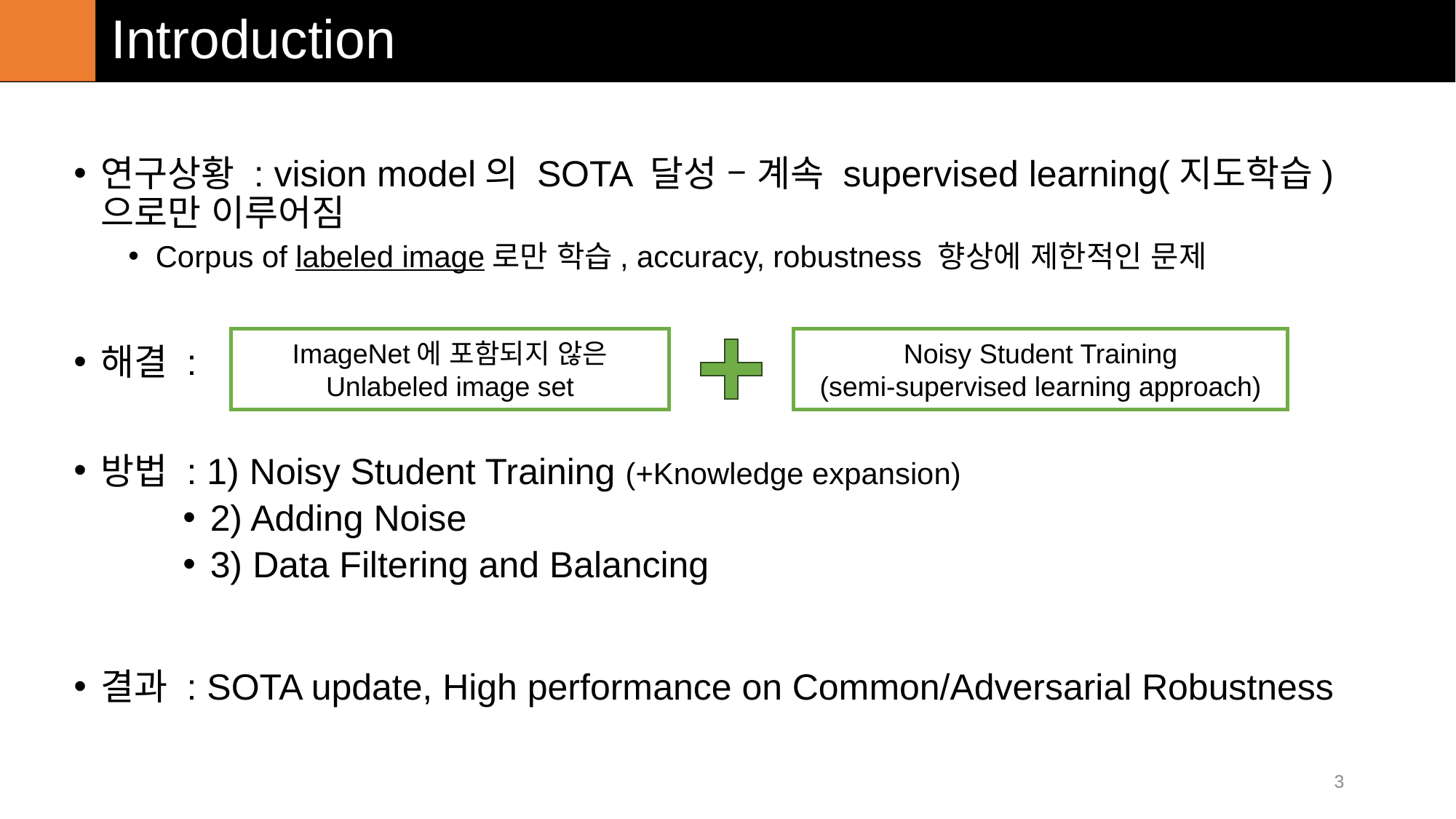

# Introduction
연구상황 : vision model의 SOTA 달성 – 계속 supervised learning(지도학습)으로만 이루어짐
Corpus of labeled image로만 학습, accuracy, robustness 향상에 제한적인 문제

해결 :

방법 : 1) Noisy Student Training (+Knowledge expansion)
2) Adding Noise
3) Data Filtering and Balancing

결과 : SOTA update, High performance on Common/Adversarial Robustness
ImageNet에 포함되지 않은 Unlabeled image set

Noisy Student Training
(semi-supervised learning approach)
3